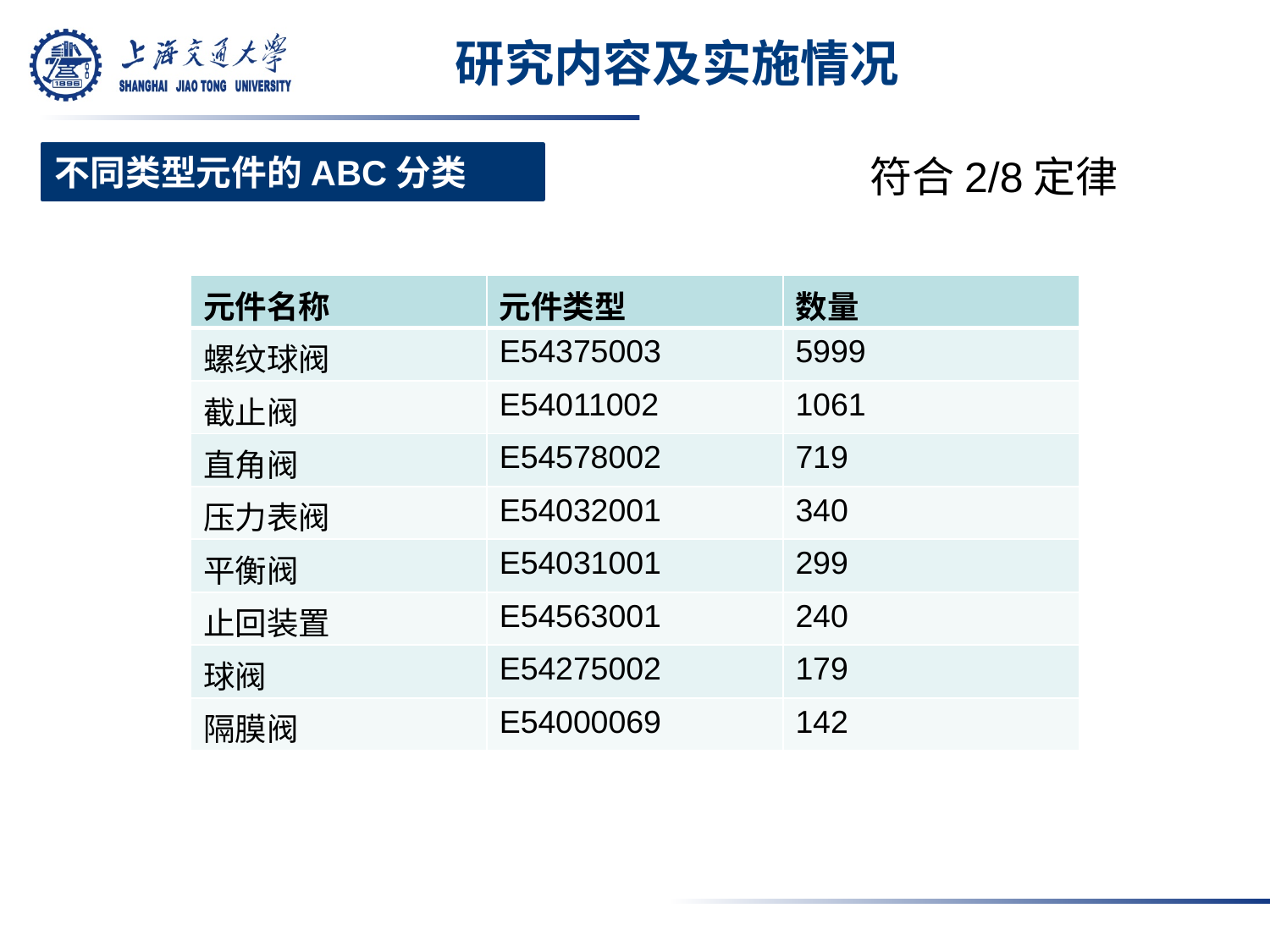

# 研究内容及实施情况
不同类型元件的ABC分类
符合2/8定律
| 元件名称 | 元件类型 | 数量 |
| --- | --- | --- |
| 螺纹球阀 | E54375003 | 5999 |
| 截止阀 | E54011002 | 1061 |
| 直角阀 | E54578002 | 719 |
| 压力表阀 | E54032001 | 340 |
| 平衡阀 | E54031001 | 299 |
| 止回装置 | E54563001 | 240 |
| 球阀 | E54275002 | 179 |
| 隔膜阀 | E54000069 | 142 |